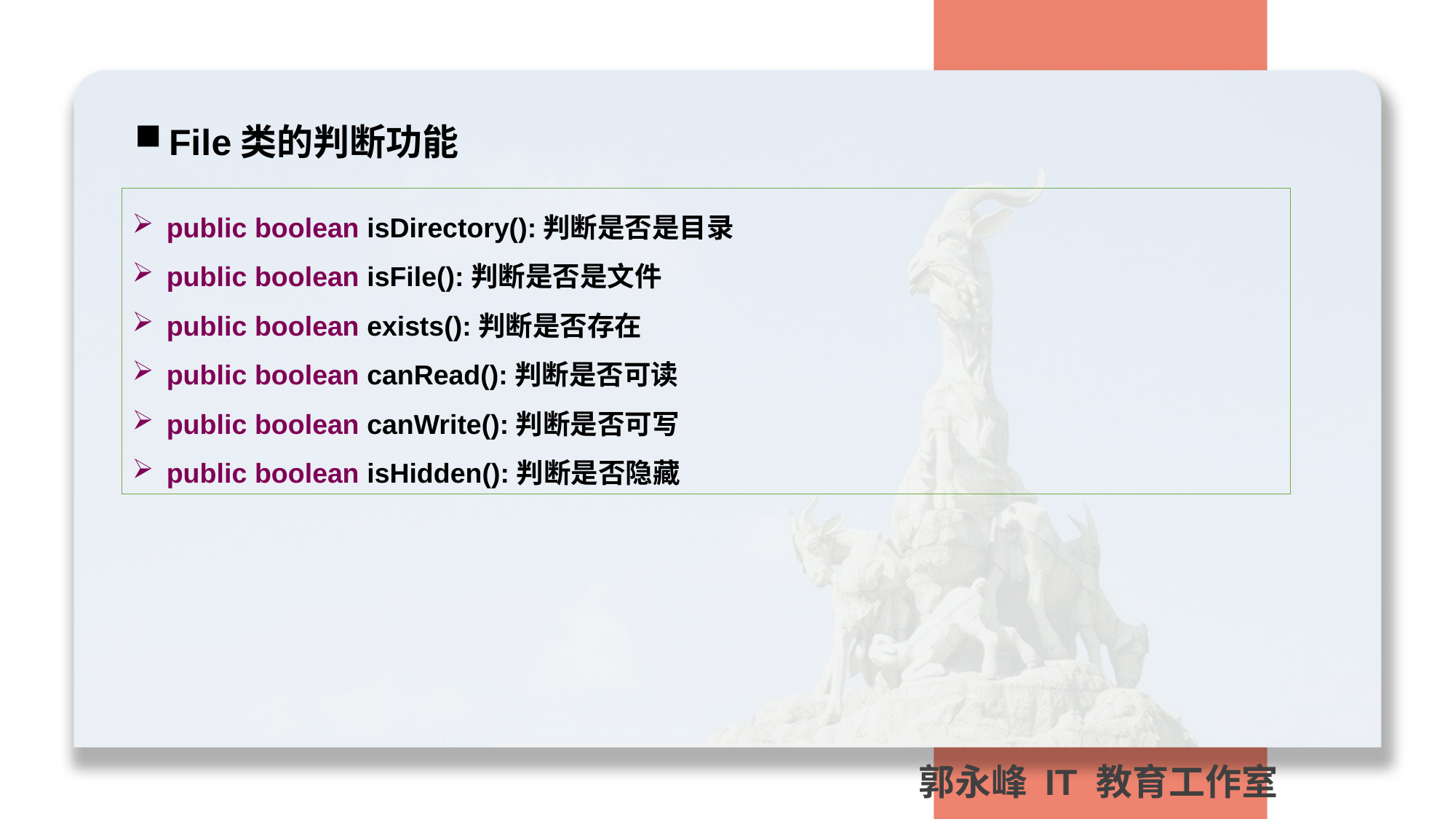

File类的判断功能
public boolean isDirectory():判断是否是目录
public boolean isFile():判断是否是文件
public boolean exists():判断是否存在
public boolean canRead():判断是否可读
public boolean canWrite():判断是否可写
public boolean isHidden():判断是否隐藏